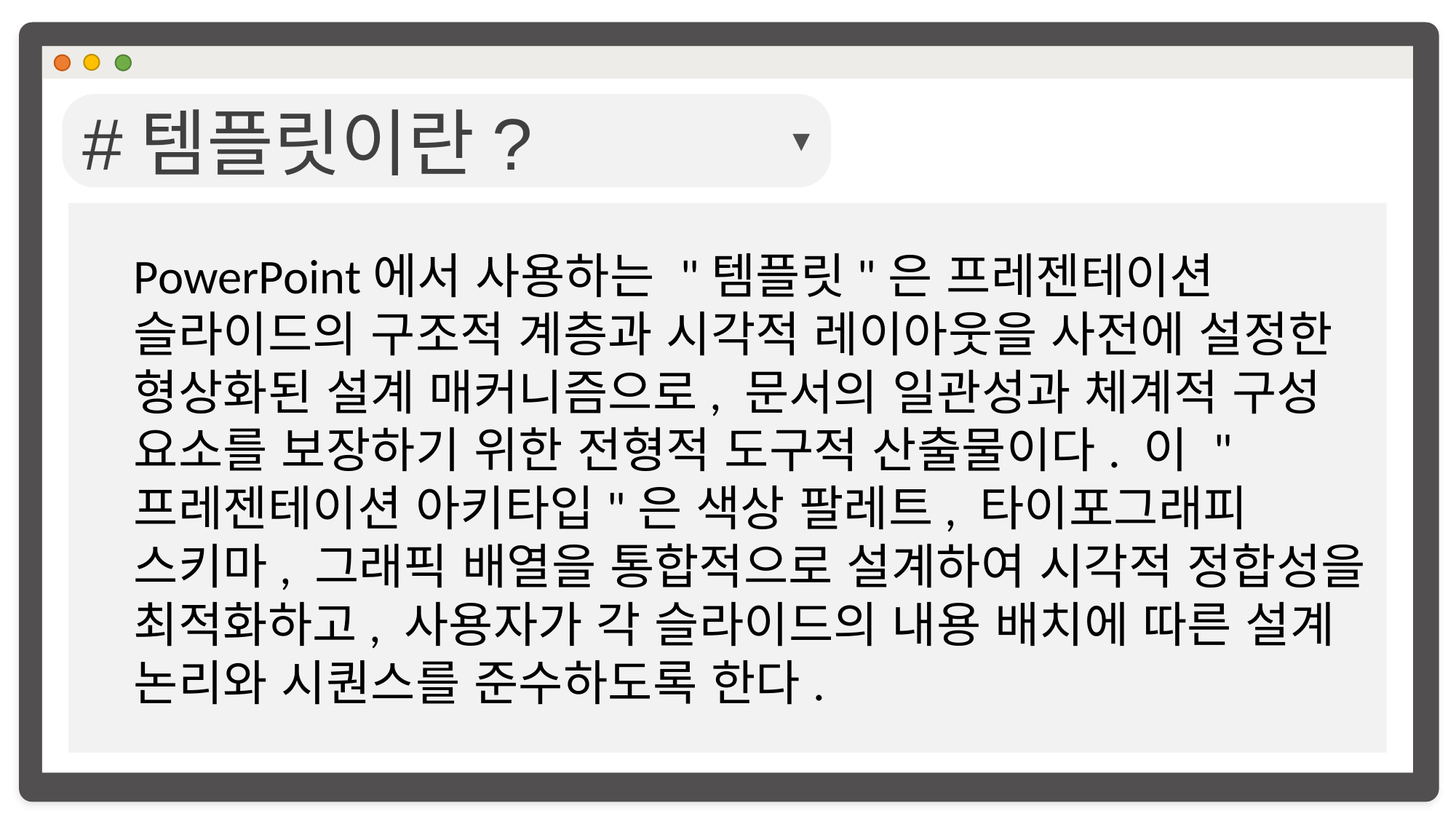

#템플릿이란?

PowerPoint에서 사용하는 "템플릿"은 프레젠테이션 슬라이드의 구조적 계층과 시각적 레이아웃을 사전에 설정한 형상화된 설계 매커니즘으로, 문서의 일관성과 체계적 구성 요소를 보장하기 위한 전형적 도구적 산출물이다. 이 "프레젠테이션 아키타입"은 색상 팔레트, 타이포그래피 스키마, 그래픽 배열을 통합적으로 설계하여 시각적 정합성을 최적화하고, 사용자가 각 슬라이드의 내용 배치에 따른 설계 논리와 시퀀스를 준수하도록 한다.